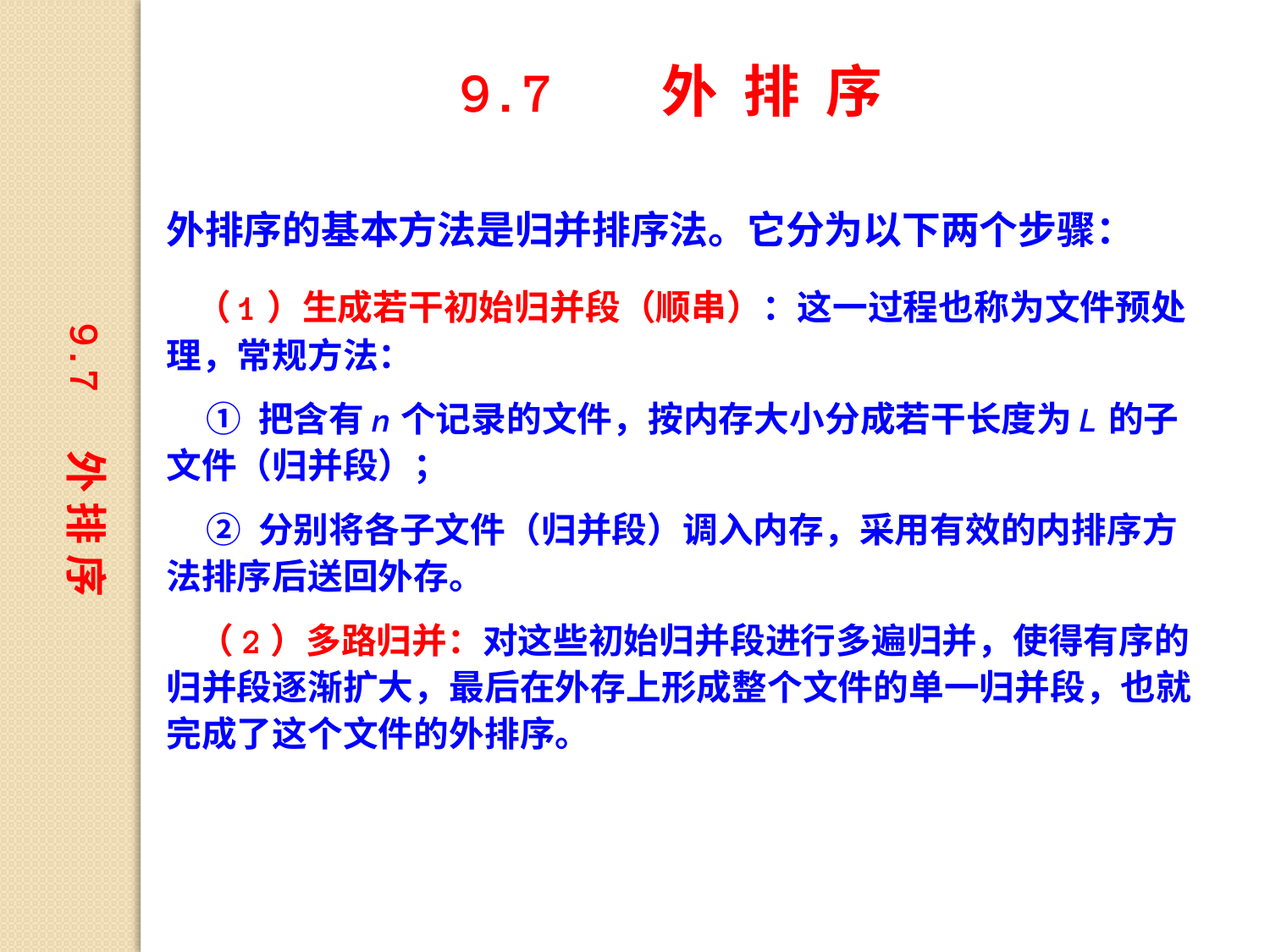

9.7   外  排  序
外排序的基本方法是归并排序法。它分为以下两个步骤：
  （1）生成若干初始归并段（顺串）：这一过程也称为文件预处理，常规方法：
     ① 把含有n个记录的文件，按内存大小分成若干长度为L的子文件（归并段）；
     ② 分别将各子文件（归并段）调入内存，采用有效的内排序方法排序后送回外存。
   （2）多路归并：对这些初始归并段进行多遍归并，使得有序的归并段逐渐扩大，最后在外存上形成整个文件的单一归并段，也就完成了这个文件的外排序。
9.7  外 排 序